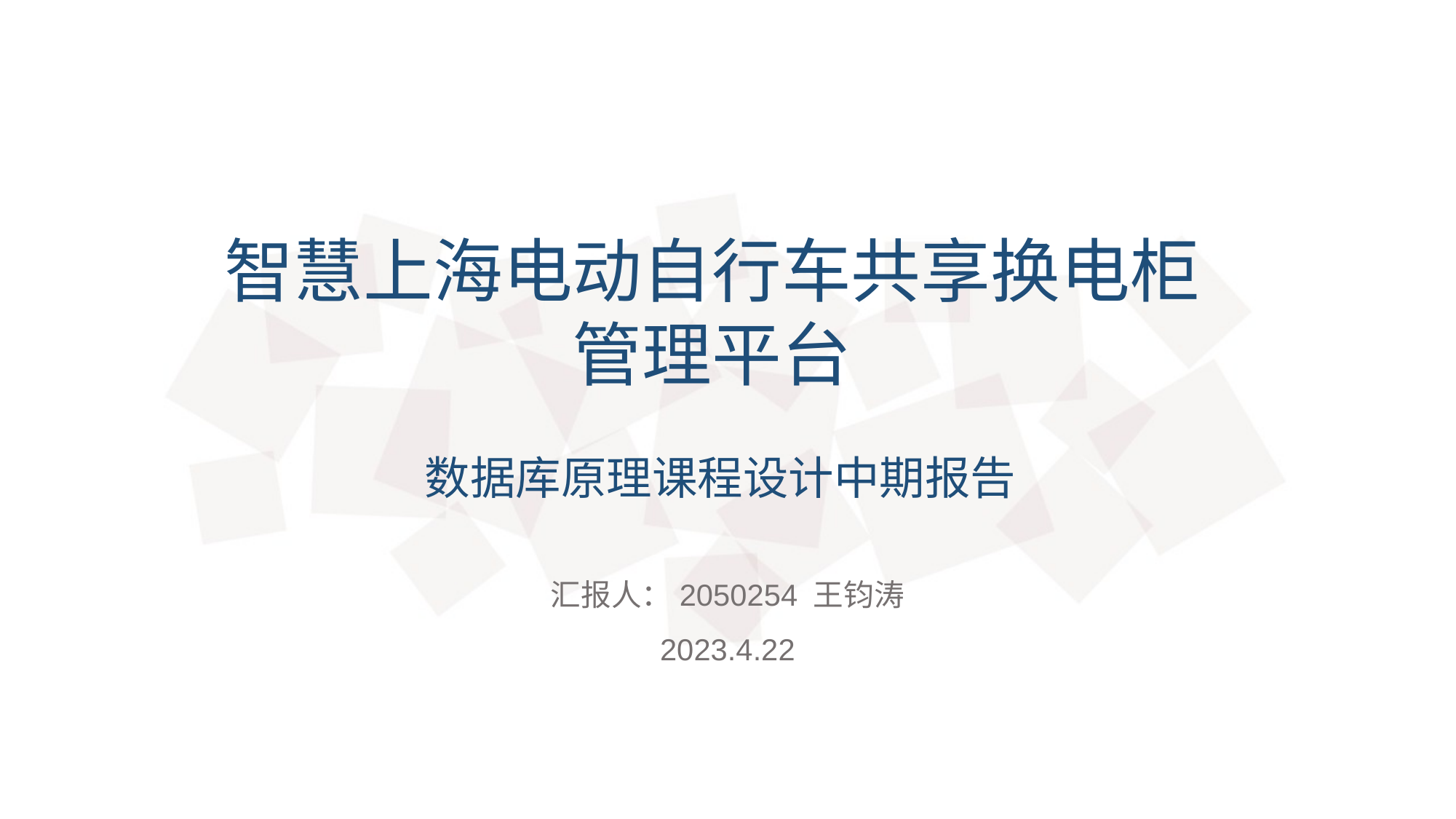

智慧上海电动自行车共享换电柜管理平台
数据库原理课程设计中期报告
汇报人：2050254 王钧涛
2023.4.22

1